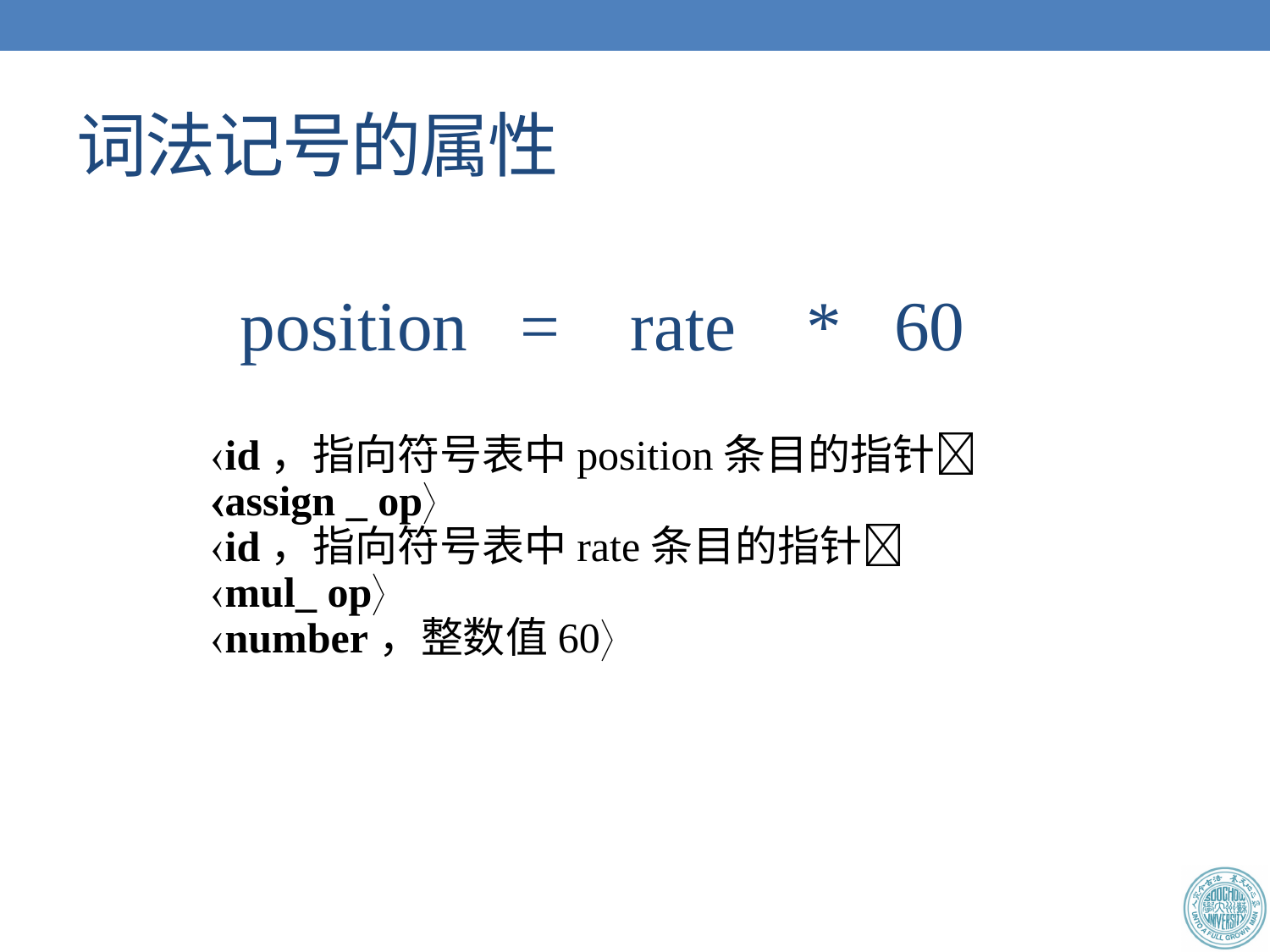

# 词法记号的属性

position   =    rate    *   60
〈id，指向符号表中position条目的指针〉
〈assign _ op〉
〈id，指向符号表中rate条目的指针〉
〈mul_ op〉
〈number，整数值60〉